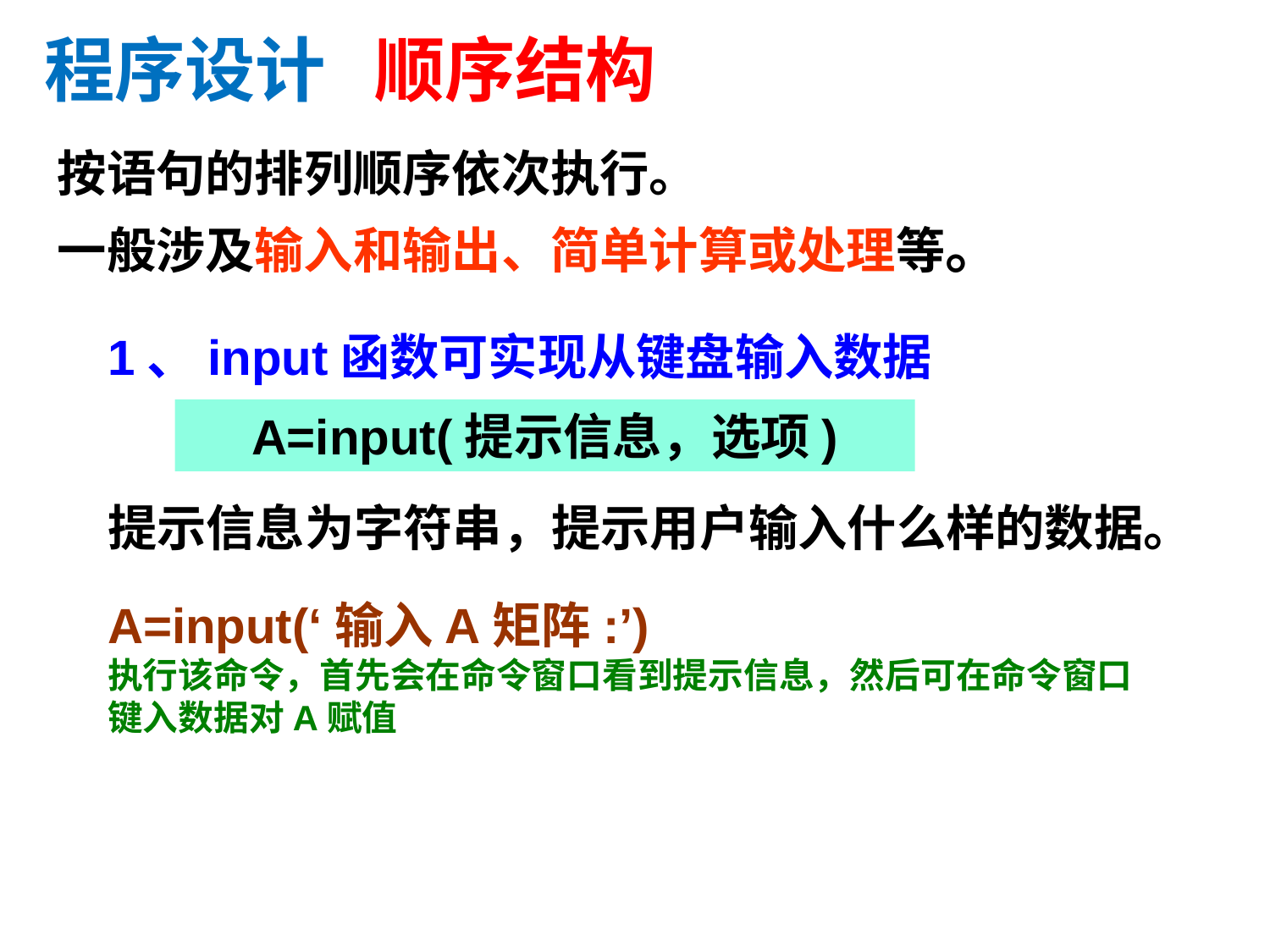

程序设计   顺序结构
按语句的排列顺序依次执行。
一般涉及输入和输出、简单计算或处理等。
1、input函数可实现从键盘输入数据
A=input(提示信息，选项)
提示信息为字符串，提示用户输入什么样的数据。
A=input(‘输入A矩阵:’)
执行该命令，首先会在命令窗口看到提示信息，然后可在命令窗口
键入数据对A赋值